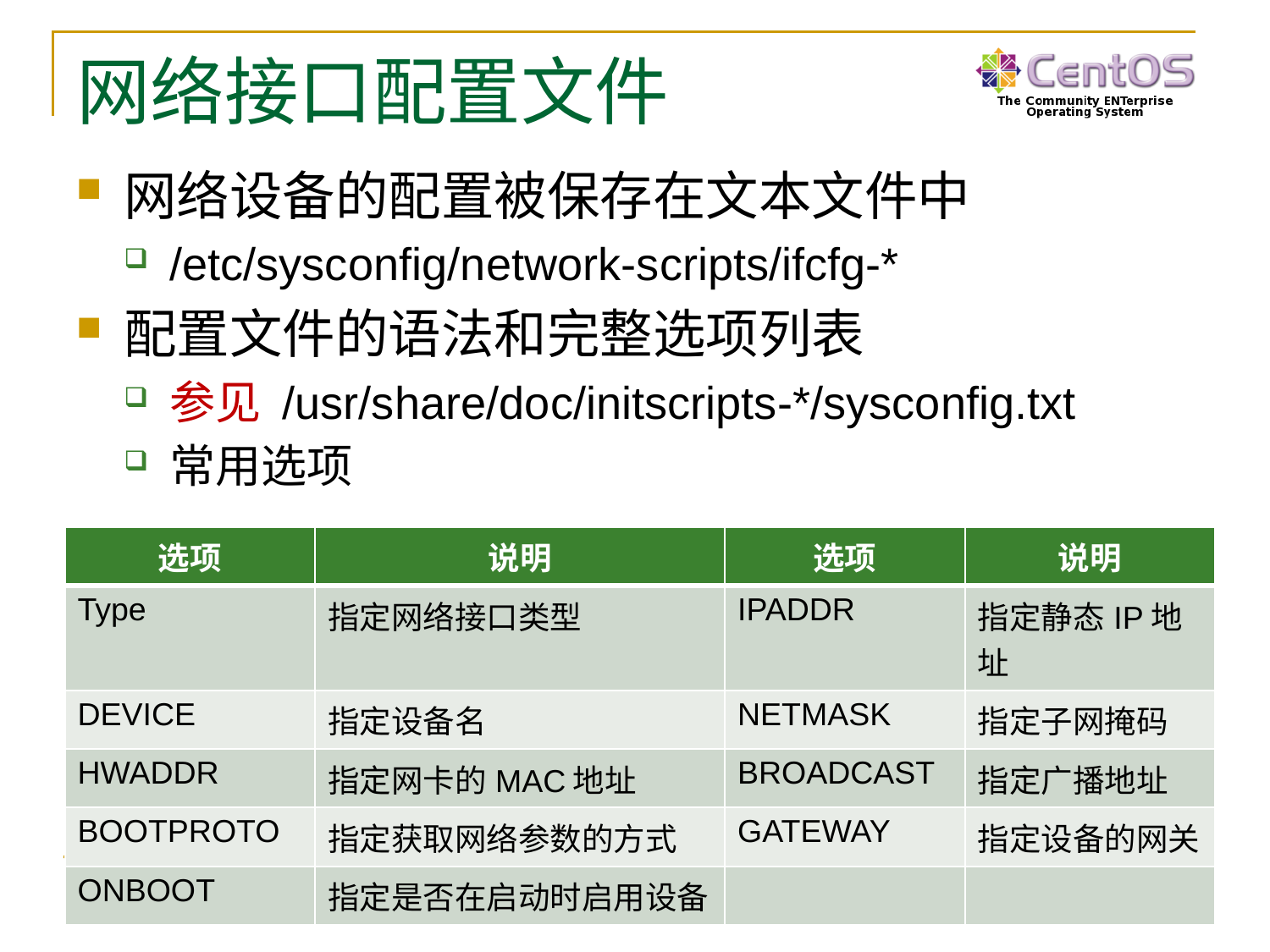

# 网络接口配置文件
网络设备的配置被保存在文本文件中
/etc/sysconfig/network-scripts/ifcfg-*
配置文件的语法和完整选项列表
参见 /usr/share/doc/initscripts-*/sysconfig.txt
常用选项
| 选项 | 说明 | 选项 | 说明 |
| --- | --- | --- | --- |
| Type | 指定网络接口类型 | IPADDR | 指定静态IP地址 |
| DEVICE | 指定设备名 | NETMASK | 指定子网掩码 |
| HWADDR | 指定网卡的MAC地址 | BROADCAST | 指定广播地址 |
| BOOTPROTO | 指定获取网络参数的方式 | GATEWAY | 指定设备的网关 |
| ONBOOT | 指定是否在启动时启用设备 |  |  |
梁如军（linuxbooks@126.com）
Creative Commons License（BY-NC-SA）
2016年7月14日
22